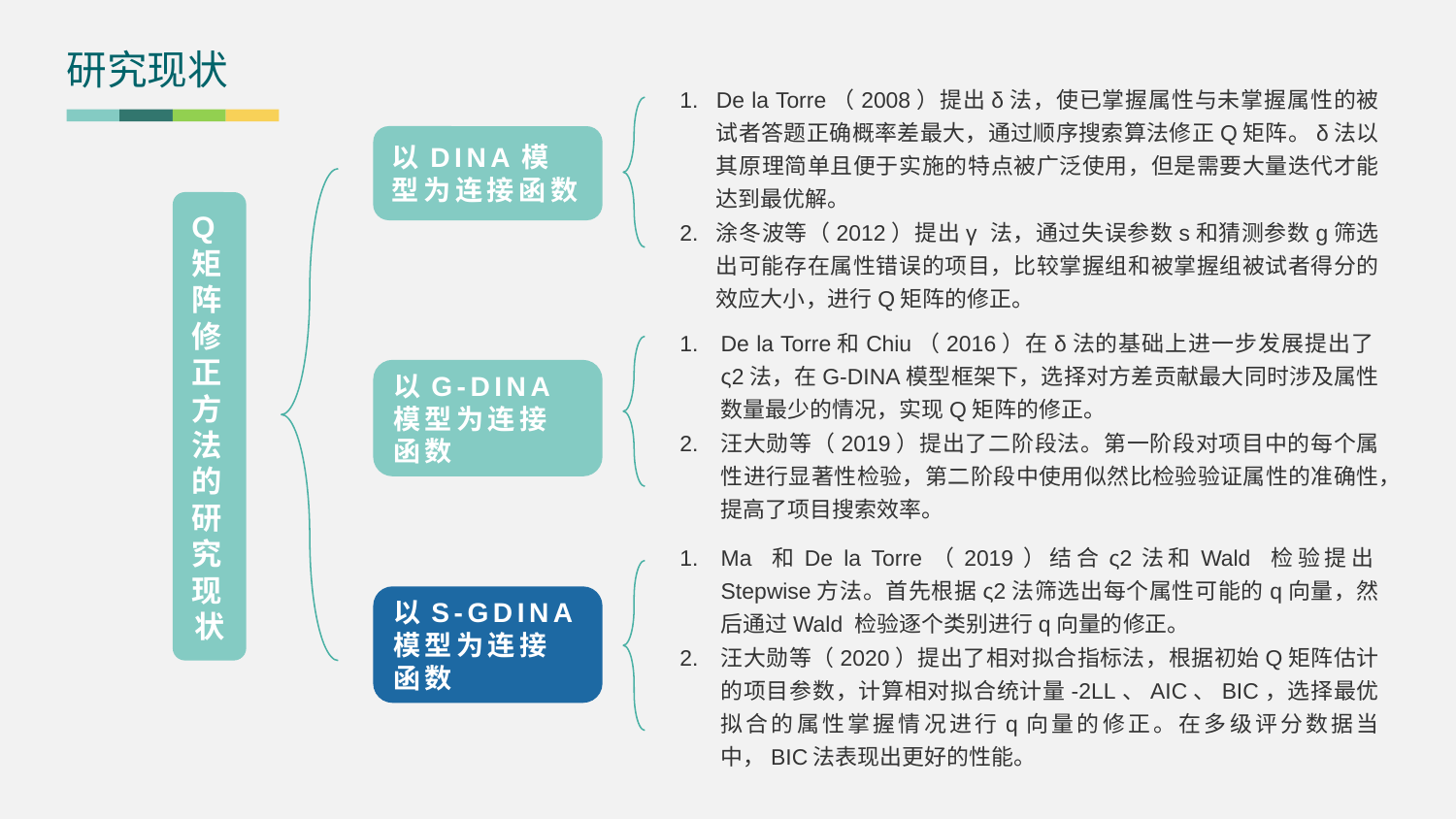

研究现状
De la Torre（2008）提出δ法，使已掌握属性与未掌握属性的被试者答题正确概率差最大，通过顺序搜索算法修正Q矩阵。δ法以其原理简单且便于实施的特点被广泛使用，但是需要大量迭代才能达到最优解。
涂冬波等（2012）提出γ 法，通过失误参数s和猜测参数g筛选出可能存在属性错误的项目，比较掌握组和被掌握组被试者得分的效应大小，进行Q矩阵的修正。

以DINA模型为连接函数

De la Torre和Chiu（2016）在δ法的基础上进一步发展提出了ς2法，在G-DINA模型框架下，选择对方差贡献最大同时涉及属性数量最少的情况，实现Q矩阵的修正。
汪大勋等（2019）提出了二阶段法。第一阶段对项目中的每个属性进行显著性检验，第二阶段中使用似然比检验验证属性的准确性，提高了项目搜索效率。

以G-DINA模型为连接函数
Ma 和De la Torre（2019）结合ς2法和Wald 检验提出Stepwise方法。首先根据ς2法筛选出每个属性可能的q向量，然后通过Wald 检验逐个类别进行q向量的修正。
汪大勋等（2020）提出了相对拟合指标法，根据初始Q矩阵估计的项目参数，计算相对拟合统计量-2LL、AIC、BIC，选择最优拟合的属性掌握情况进行q向量的修正。在多级评分数据当中，BIC法表现出更好的性能。

以S-GDINA模型为连接函数

Q矩阵修正方法的研究现状